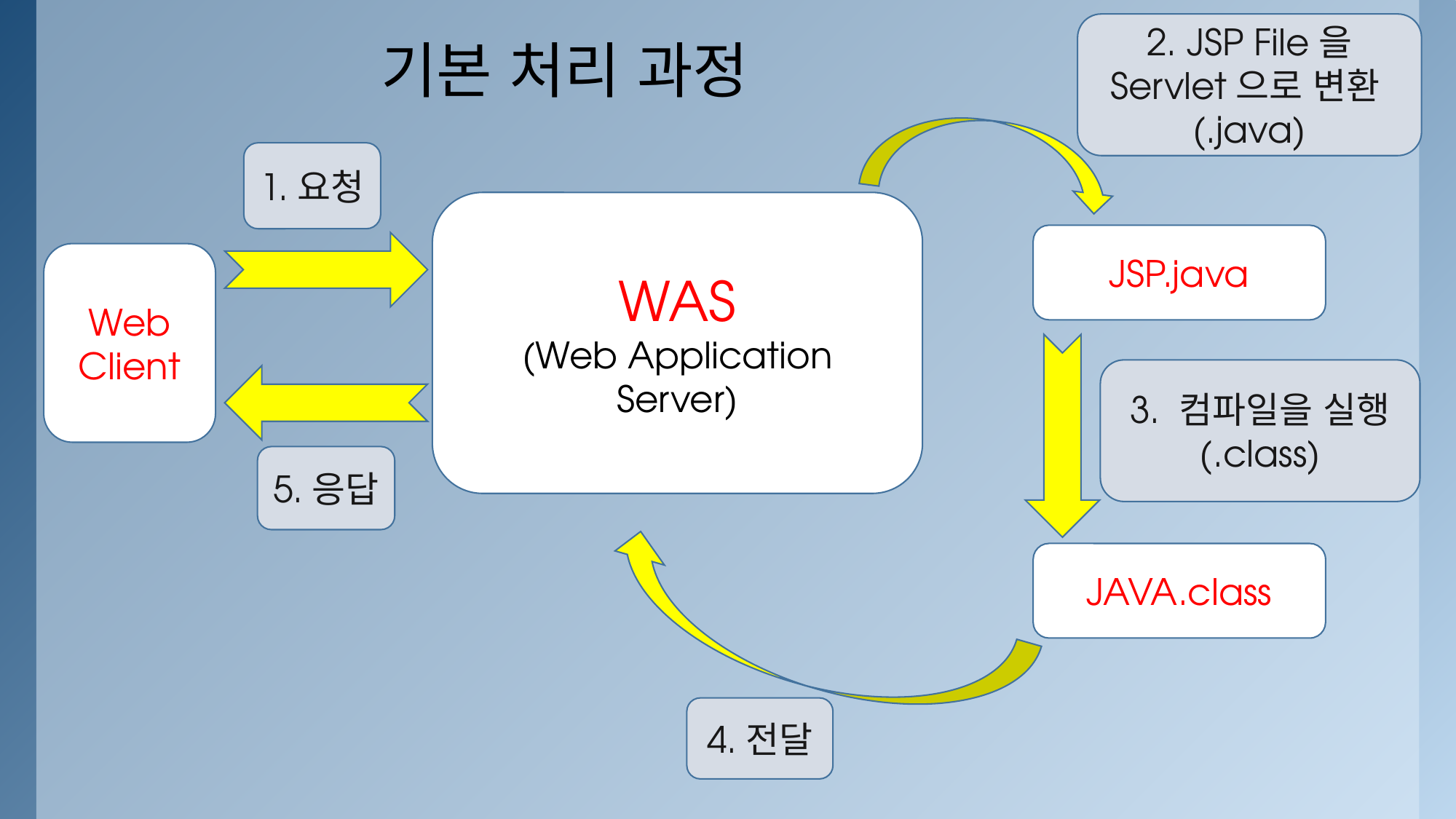

2. JSP File을 Servlet으로 변환(.java)
# 기본 처리 과정

1.요청
WAS
(Web Application Server)
JSP.java

Web
Client
3. 컴파일을 실행 (.class)

5.응답
JAVA.class

4.전달